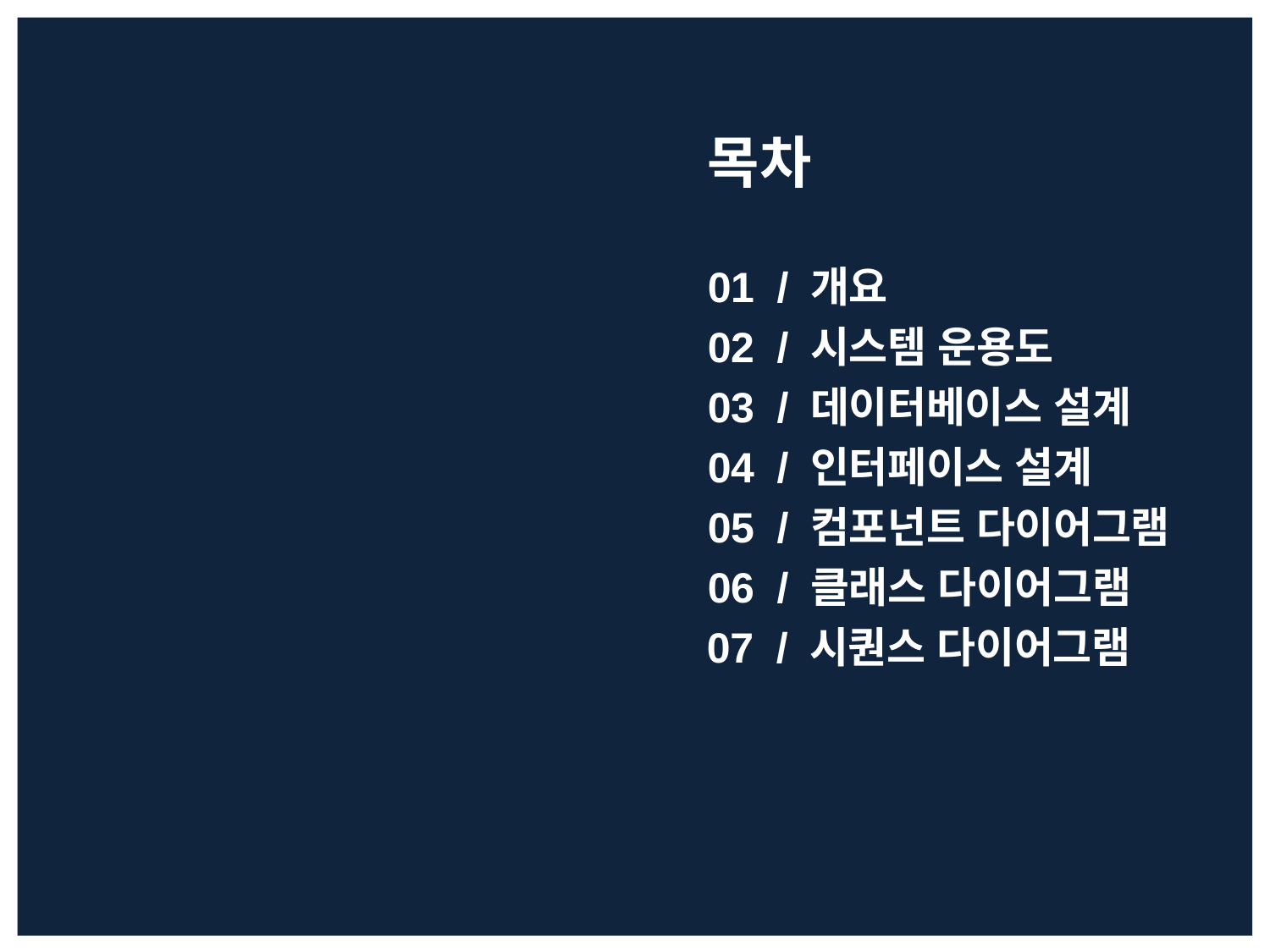

# 목차
01  / 개요
02  / 시스템 운용도
03  / 데이터베이스 설계
04  / 인터페이스 설계
05  / 컴포넌트 다이어그램
06  / 클래스 다이어그램
07  / 시퀀스 다이어그램